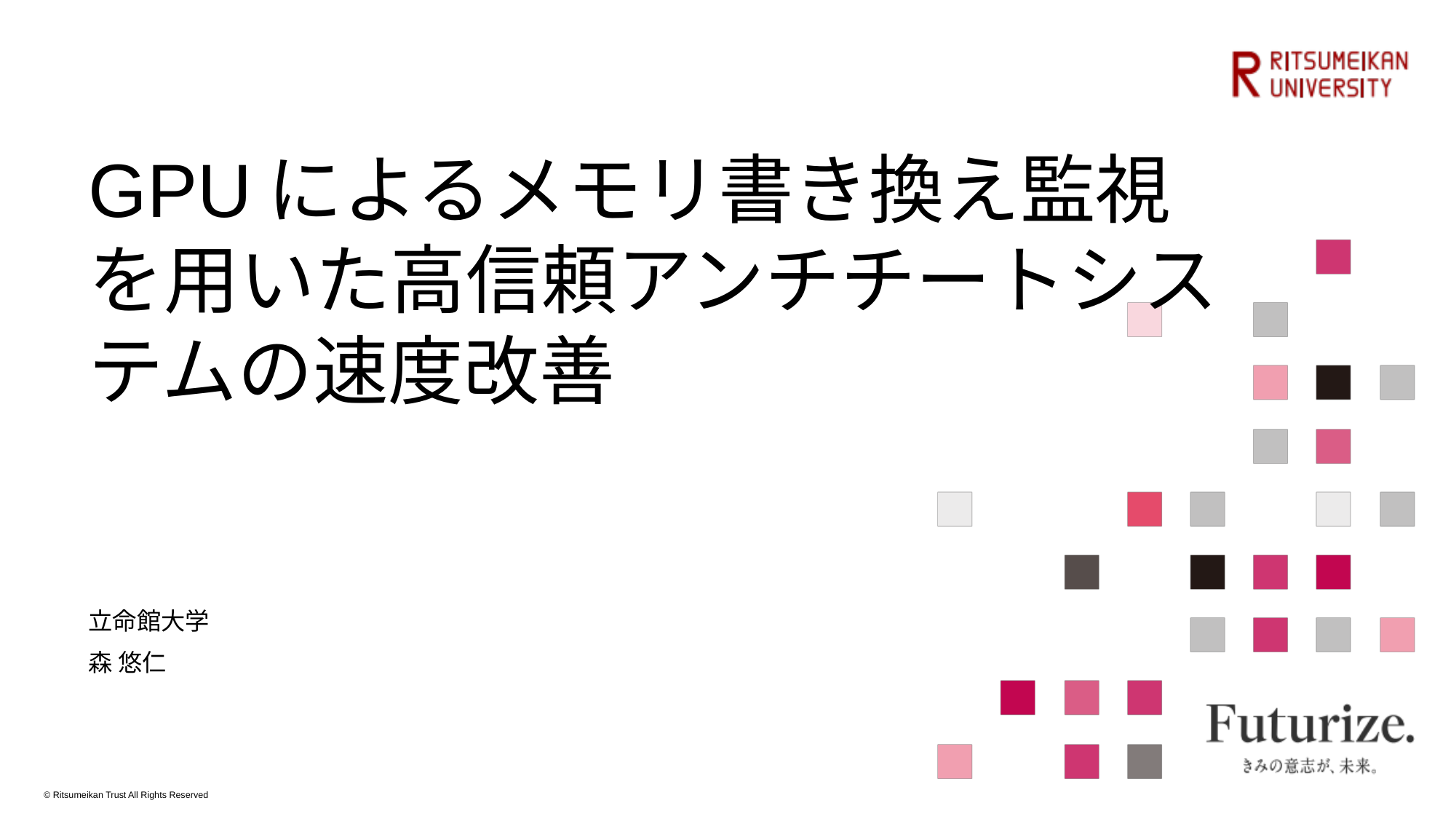

# GPUによるメモリ書き換え監視を用いた高信頼アンチチートシステムの速度改善
立命館大学
森 悠仁